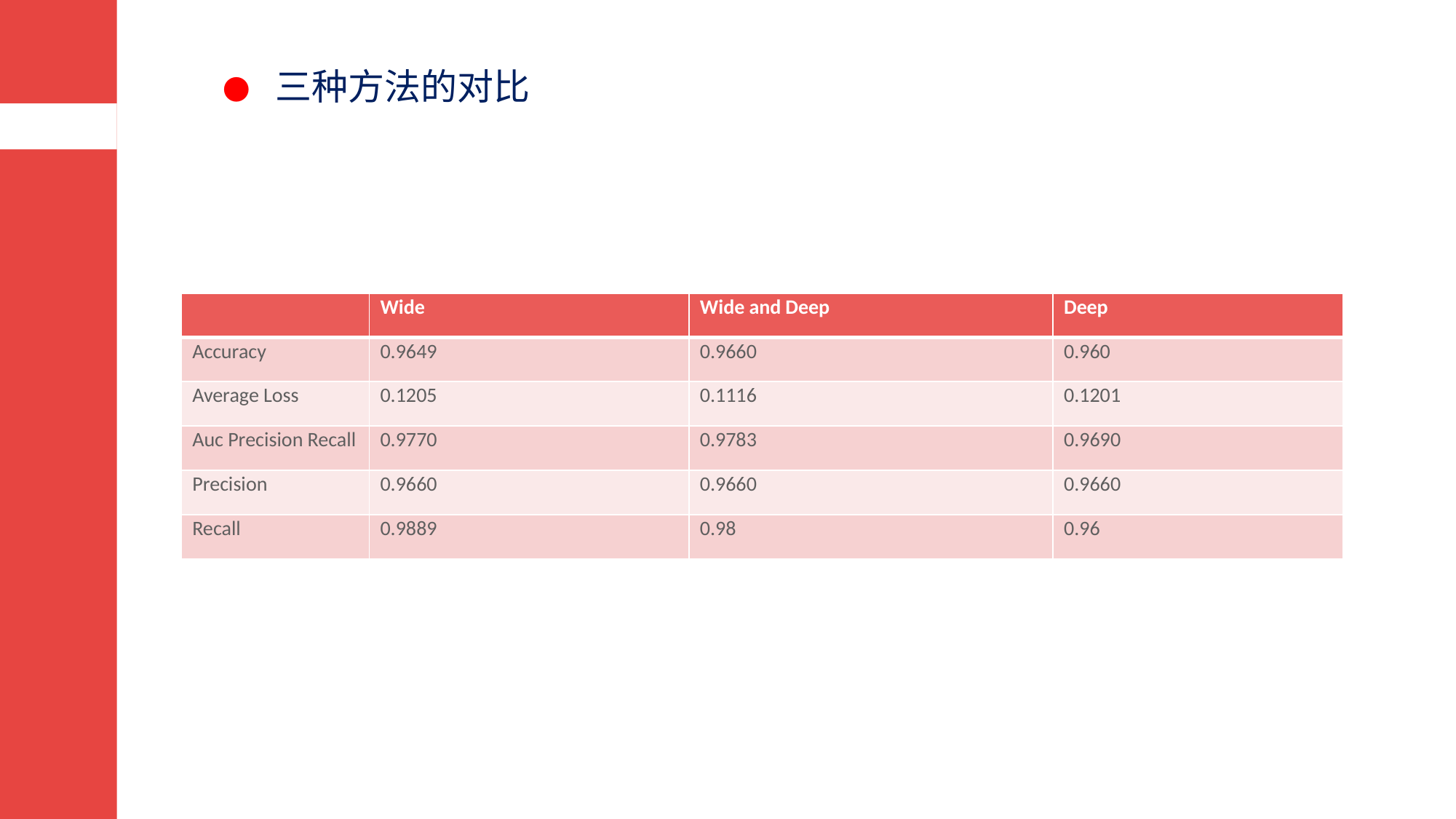

●  三种方法的对比
|  | Wide | Wide and Deep | Deep |
| --- | --- | --- | --- |
| Accuracy | 0.9649 | 0.9660 | 0.960 |
| Average Loss | 0.1205 | 0.1116 | 0.1201 |
| Auc Precision Recall | 0.9770 | 0.9783 | 0.9690 |
| Precision | 0.9660 | 0.9660 | 0.9660 |
| Recall | 0.9889 | 0.98 | 0.96 |